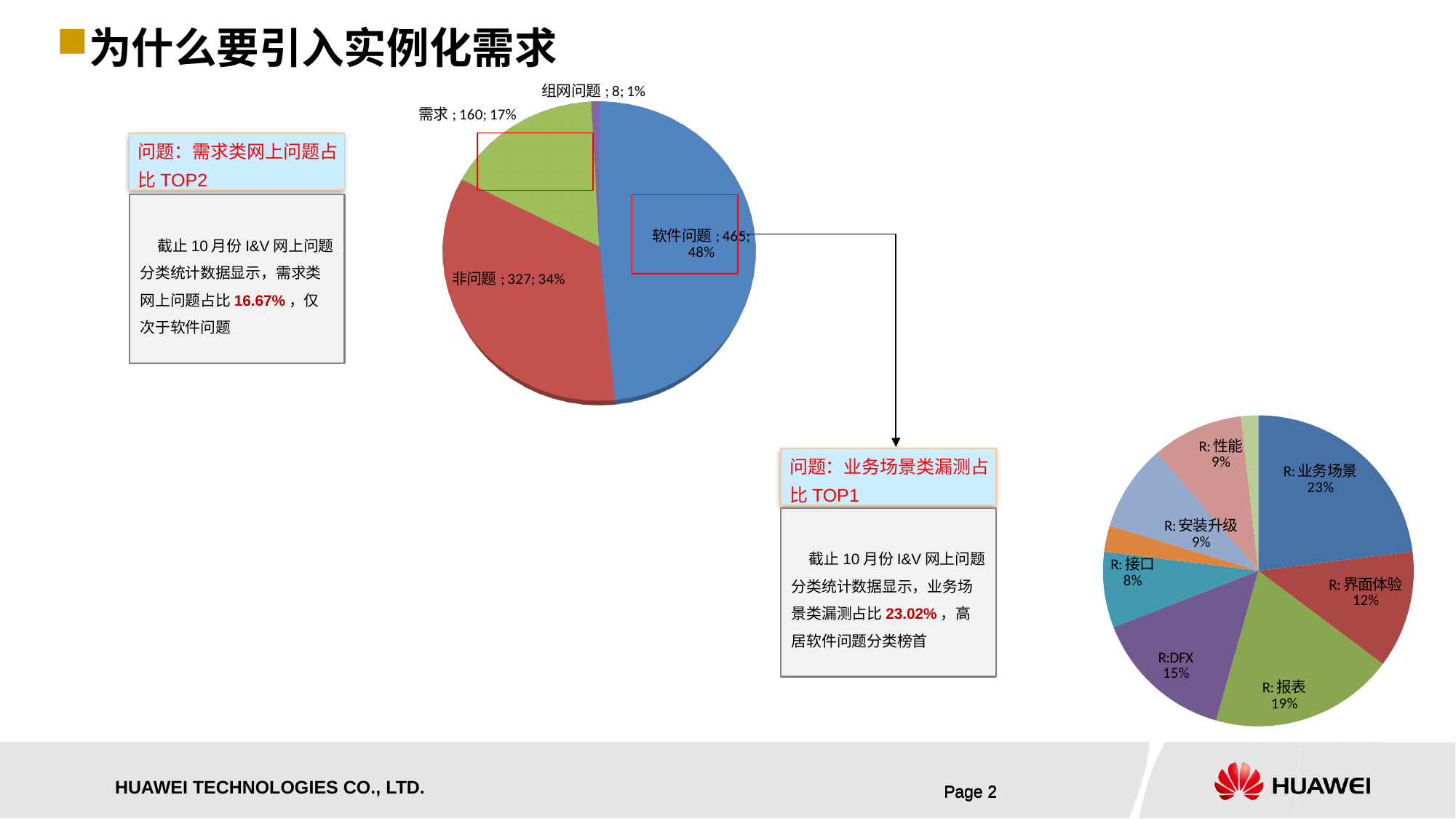

# 为什么要引入实例化需求

[unsupported chart]

问题：需求类网上问题占
比TOP2

    截止10月份I&V网上问题分类统计数据显示，需求类网上问题占比16.67%，仅次于软件问题

### Chart

| Category |  |
|---|---|
| R:业务场景 | 102.0 |
| R:界面体验 | 54.0 |
| R:报表 | 85.0 |
| R:DFX | 65.0 |
| R:接口 | 35.0 |
| R:项目管理 | 12.0 |
| R:安装升级 | 40.0 |
| R:性能 | 42.0 |
| R:资料 | 8.0 |
问题：业务场景类漏测占
比TOP1

    截止10月份I&V网上问题分类统计数据显示，业务场景类漏测占比23.02%，高居软件问题分类榜首

Page 2